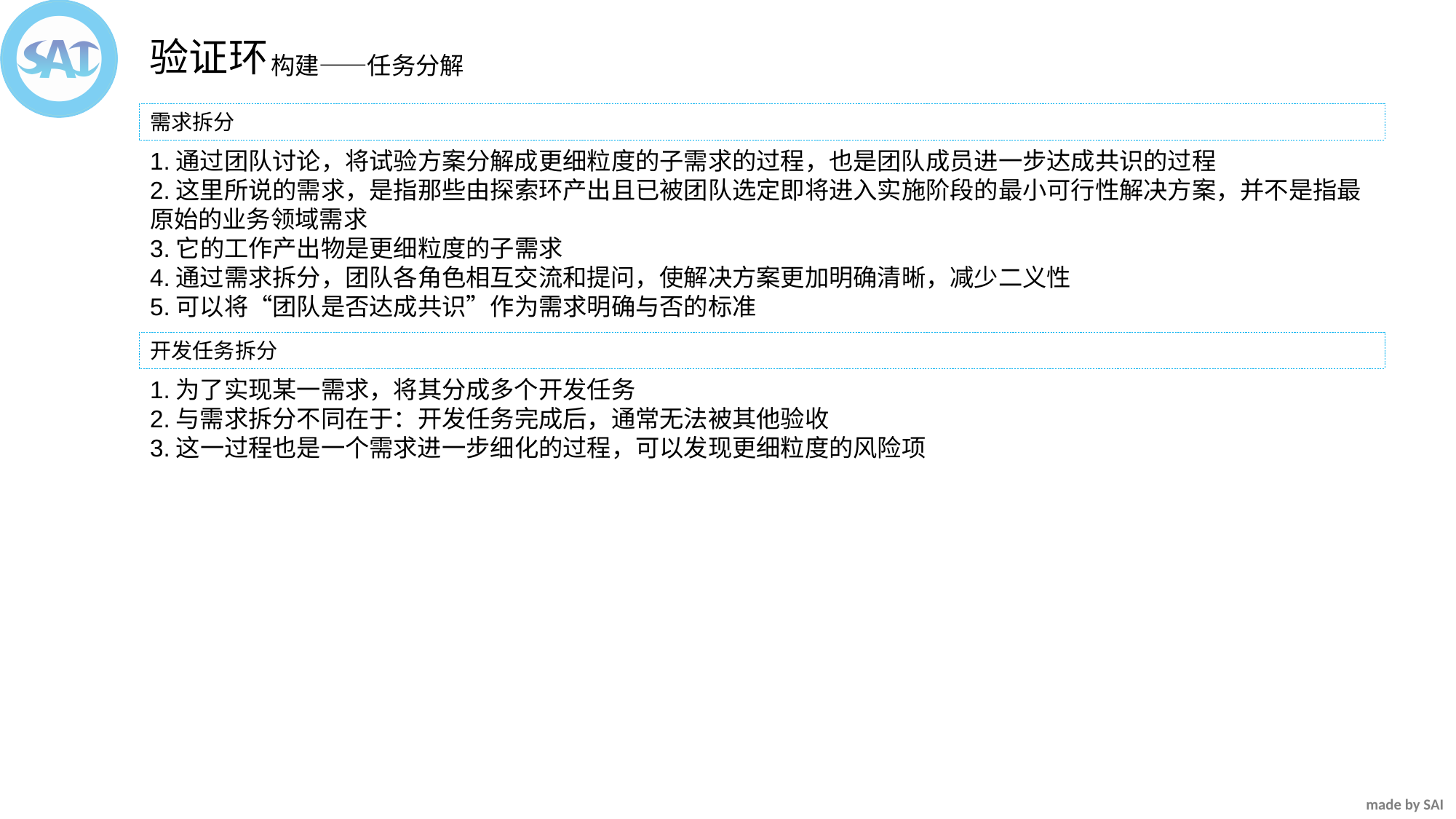

验证环
构建——任务分解
需求拆分
1.通过团队讨论，将试验方案分解成更细粒度的子需求的过程，也是团队成员进一步达成共识的过程
2.这里所说的需求，是指那些由探索环产出且已被团队选定即将进入实施阶段的最小可行性解决方案，并不是指最原始的业务领域需求
3.它的工作产出物是更细粒度的子需求
4.通过需求拆分，团队各角色相互交流和提问，使解决方案更加明确清晰，减少二义性
5.可以将“团队是否达成共识”作为需求明确与否的标准
开发任务拆分
1.为了实现某一需求，将其分成多个开发任务
2.与需求拆分不同在于：开发任务完成后，通常无法被其他验收
3.这一过程也是一个需求进一步细化的过程，可以发现更细粒度的风险项